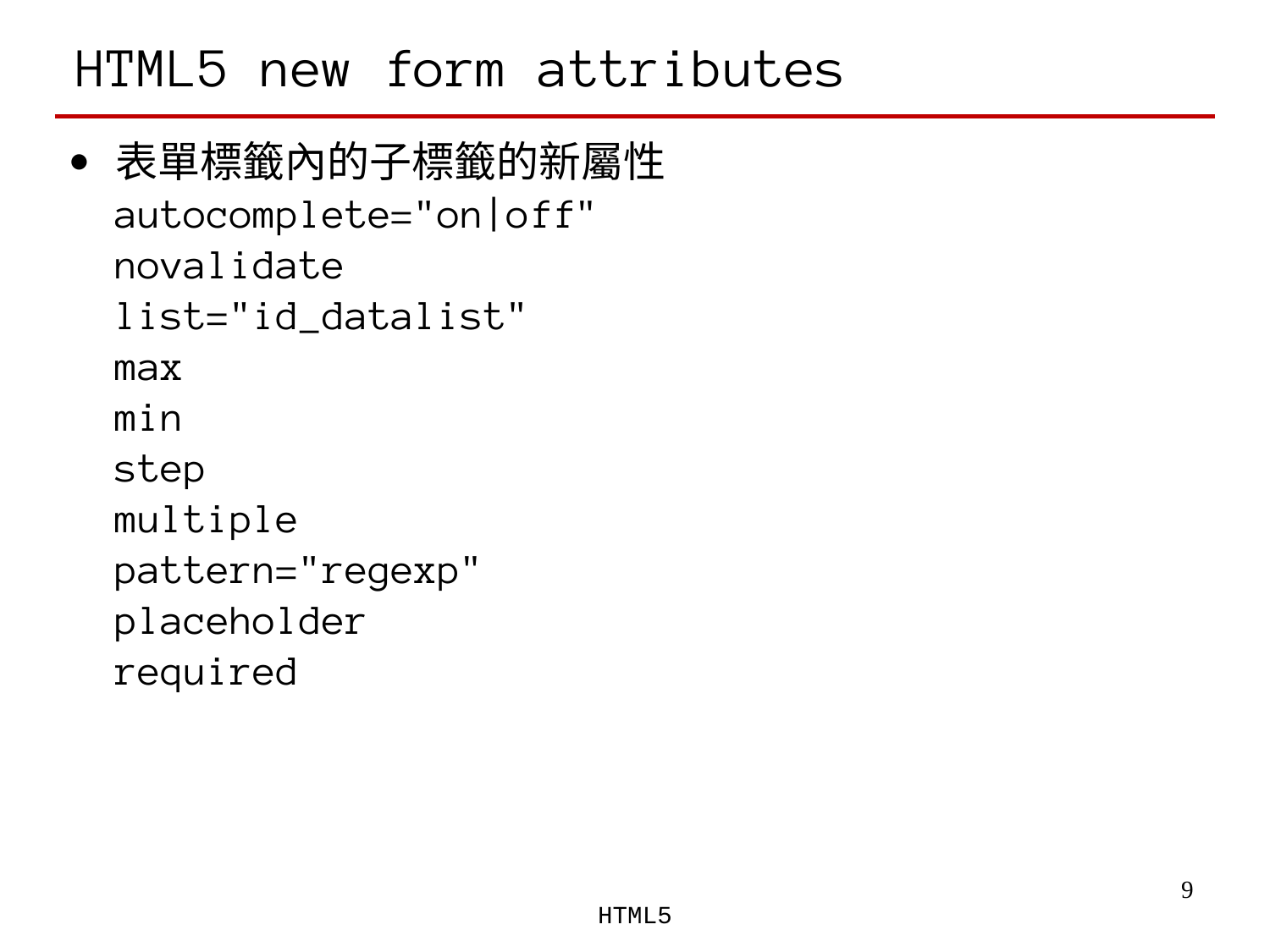

# HTML5 new form attributes
表單標籤內的子標籤的新屬性
autocomplete="on|off"
novalidate
list="id_datalist"
max
min
step
multiple
pattern="regexp"
placeholder
required
9
HTML5